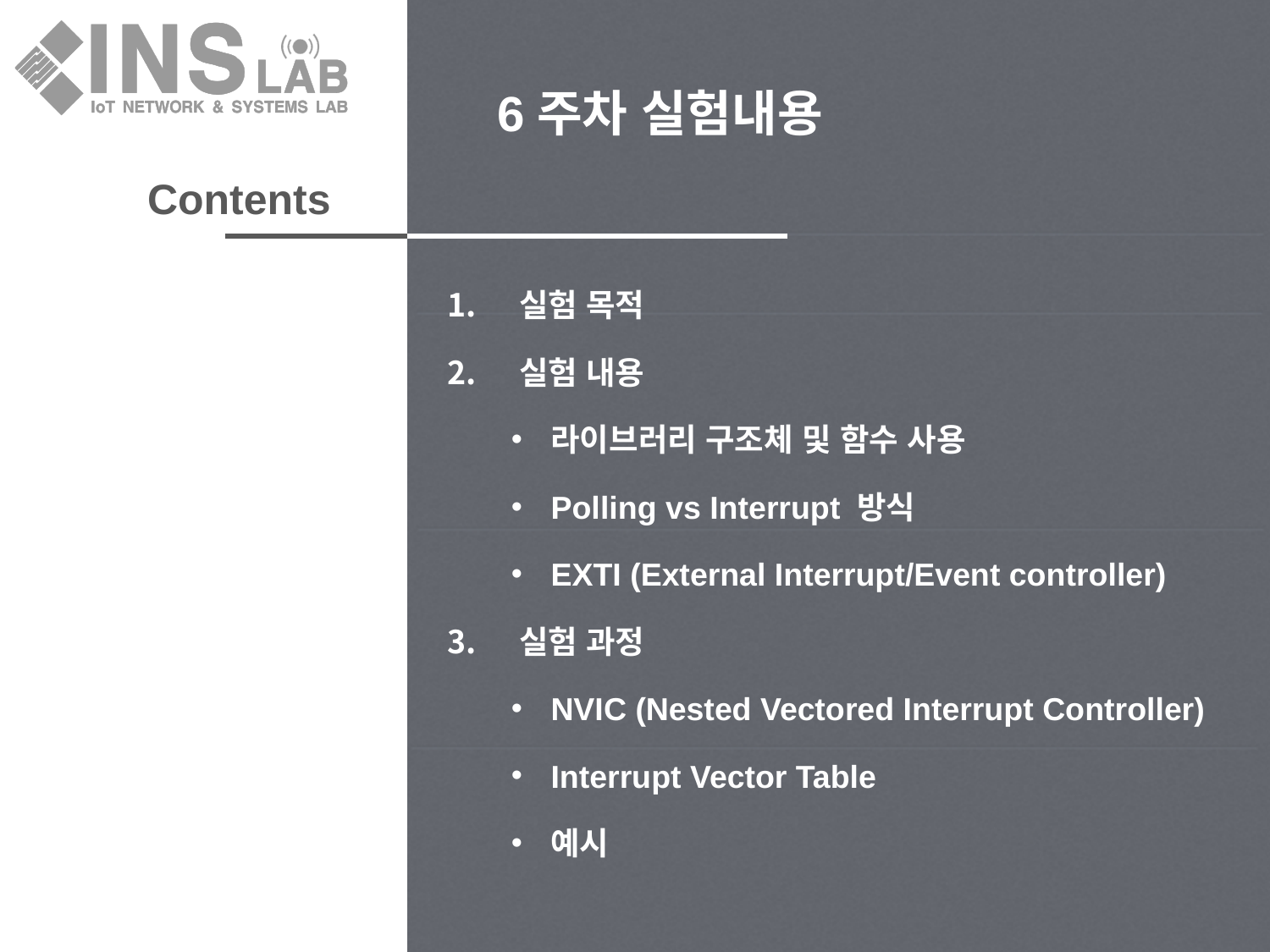

6주차 실험내용
실험 목적
실험 내용
라이브러리 구조체 및 함수 사용
Polling vs Interrupt 방식
EXTI (External Interrupt/Event controller)
실험 과정
NVIC (Nested Vectored Interrupt Controller)
Interrupt Vector Table
예시